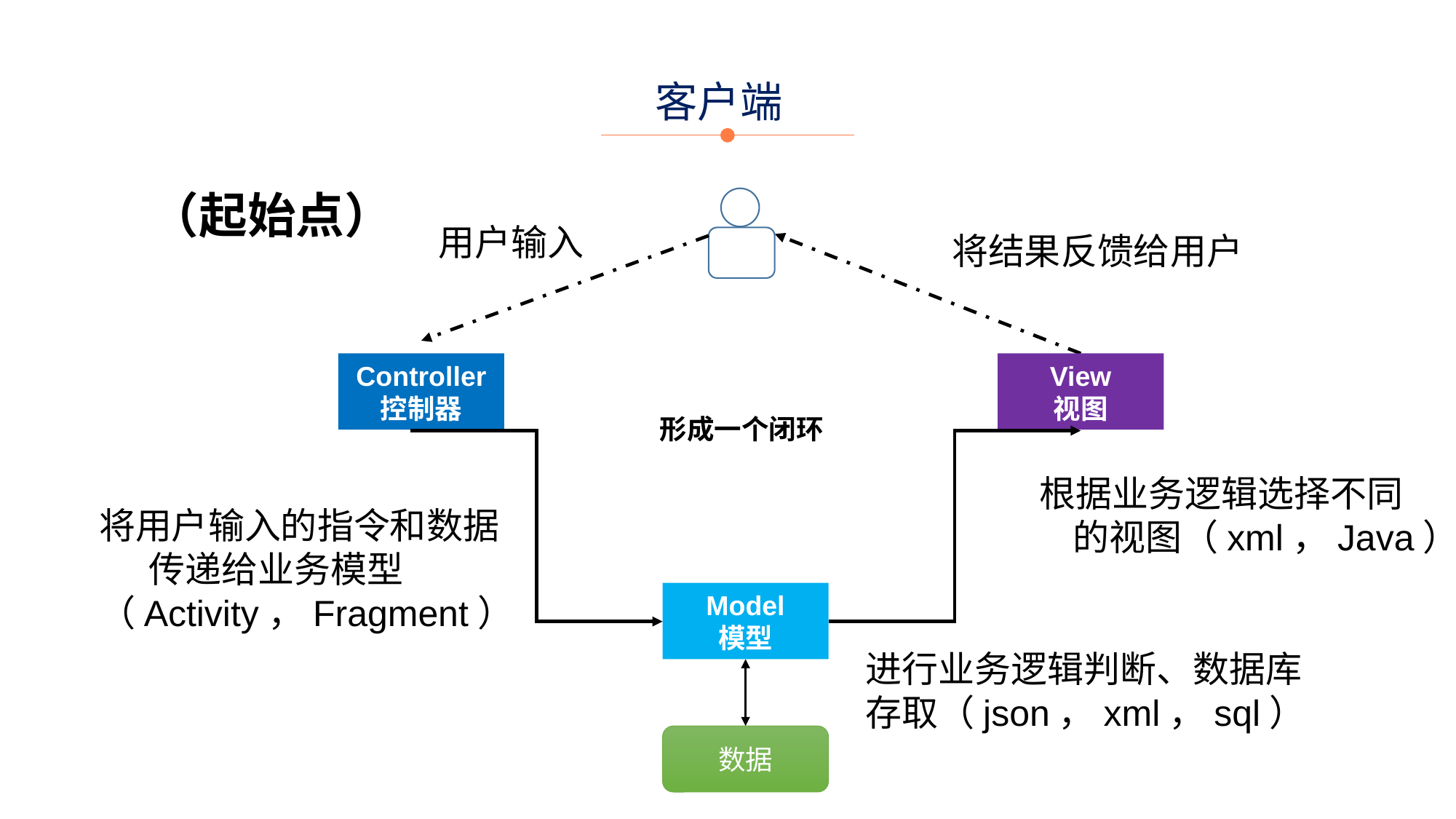

客户端

（起始点）

Controller
控制器
View
视图
Model
模型
用户输入
将结果反馈给用户
根据业务逻辑选择不同
   的视图（xml，Java）
进行业务逻辑判断、数据库存取（json，xml，sql）
将用户输入的指令和数据
     传递给业务模型
（Activity，Fragment）
形成一个闭环
数据